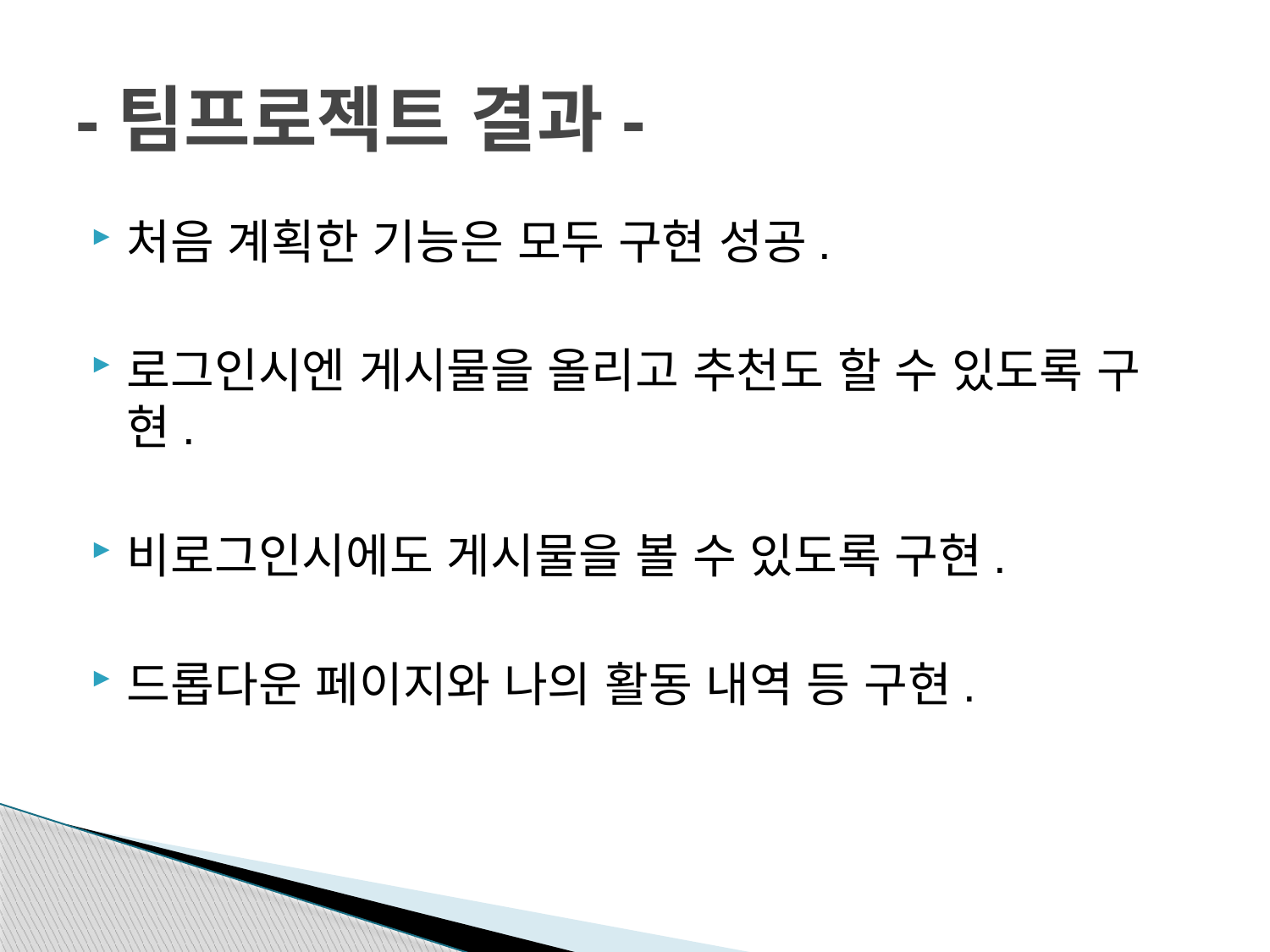

# -팀프로젝트 결과-
처음 계획한 기능은 모두 구현 성공.

로그인시엔 게시물을 올리고 추천도 할 수 있도록 구현.

비로그인시에도 게시물을 볼 수 있도록 구현.

드롭다운 페이지와 나의 활동 내역 등 구현.